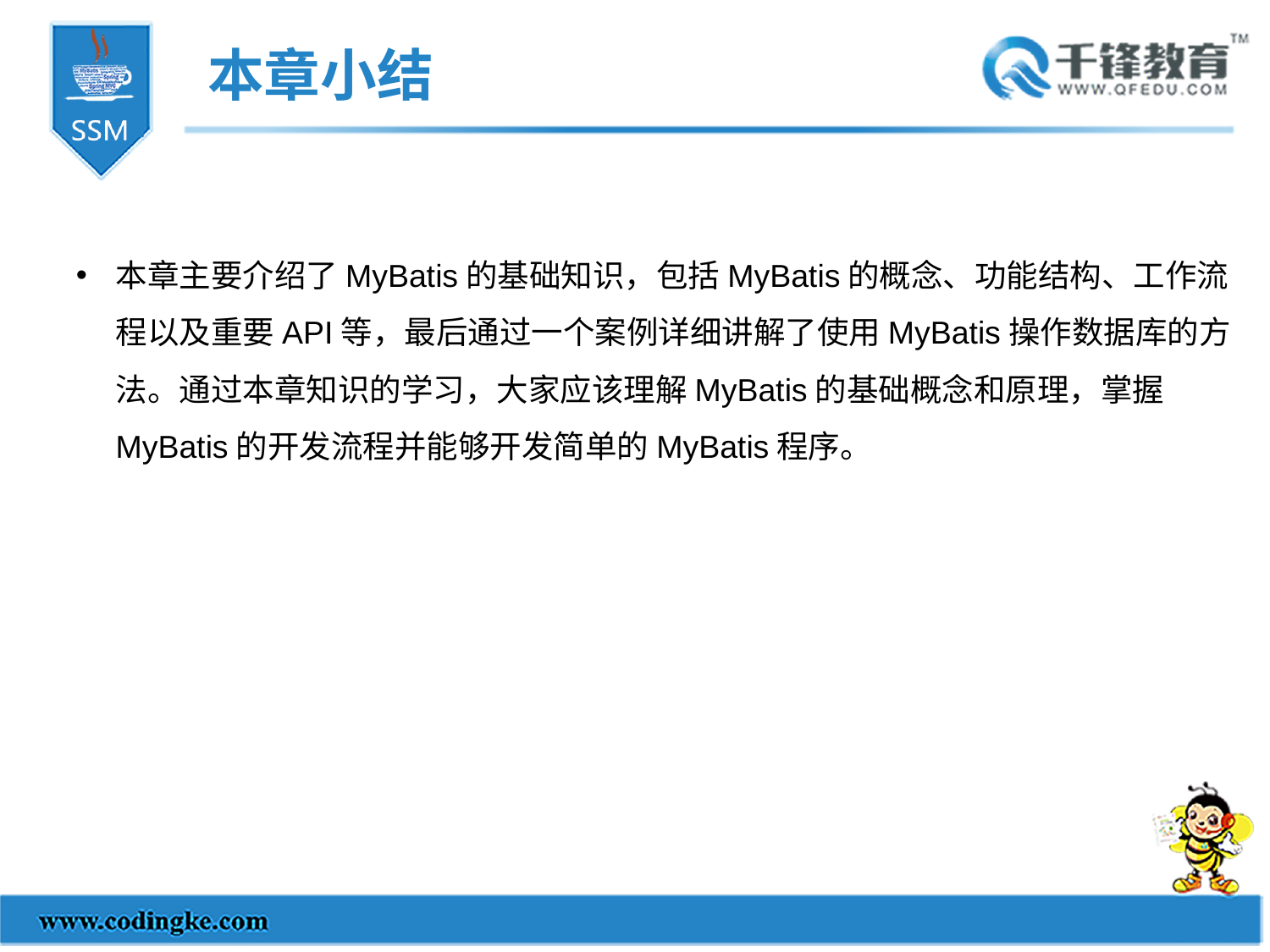

本章小结
本章主要介绍了MyBatis的基础知识，包括MyBatis的概念、功能结构、工作流程以及重要API等，最后通过一个案例详细讲解了使用MyBatis操作数据库的方法。通过本章知识的学习，大家应该理解MyBatis的基础概念和原理，掌握MyBatis的开发流程并能够开发简单的MyBatis程序。